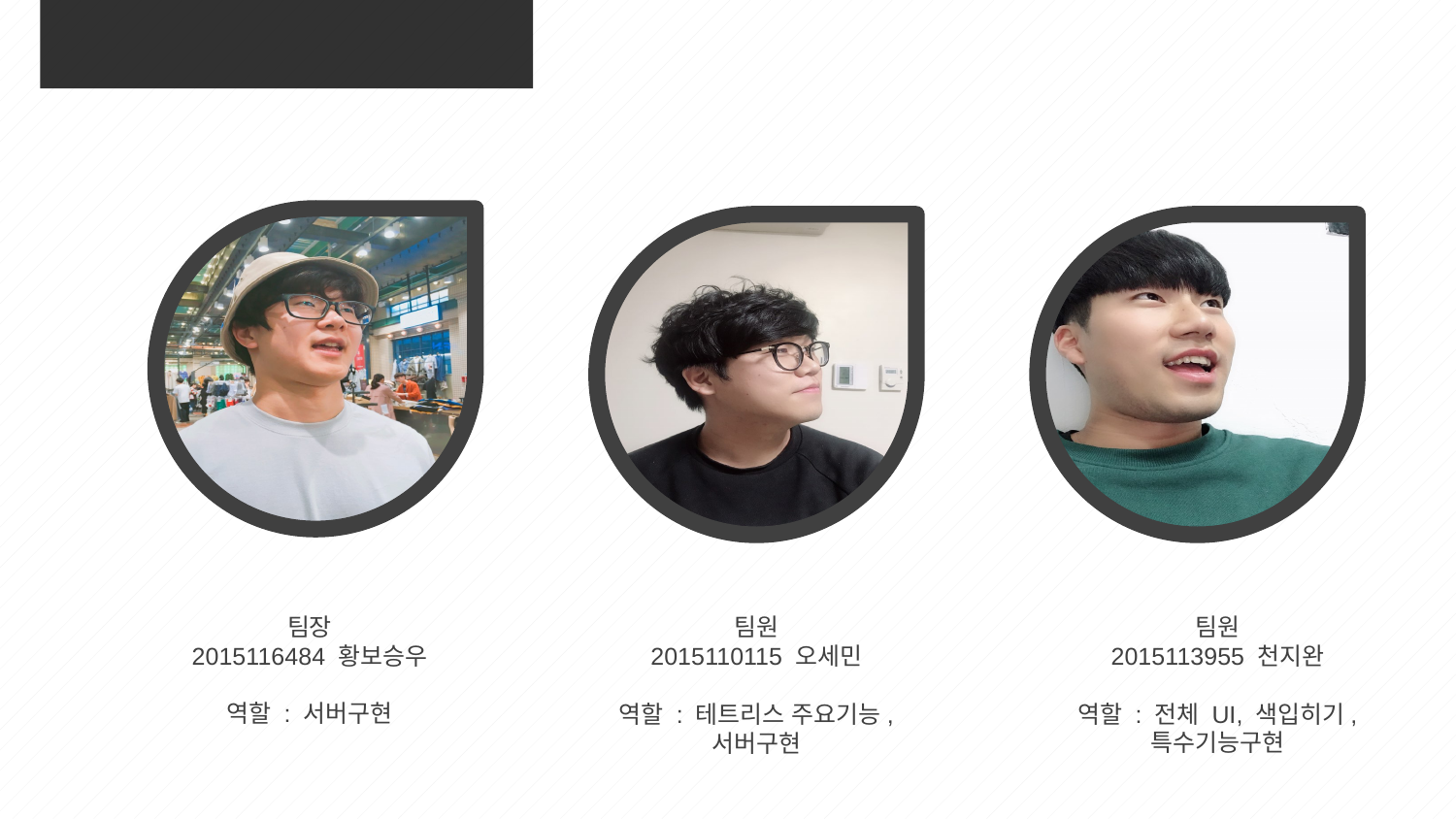

01
팀원 소개

팀장
2015116484 황보승우

역할 : 서버구현
팀원
2015110115 오세민

역할 : 테트리스 주요기능, 서버구현
팀원
2015113955 천지완

역할 : 전체 UI, 색입히기, 특수기능구현